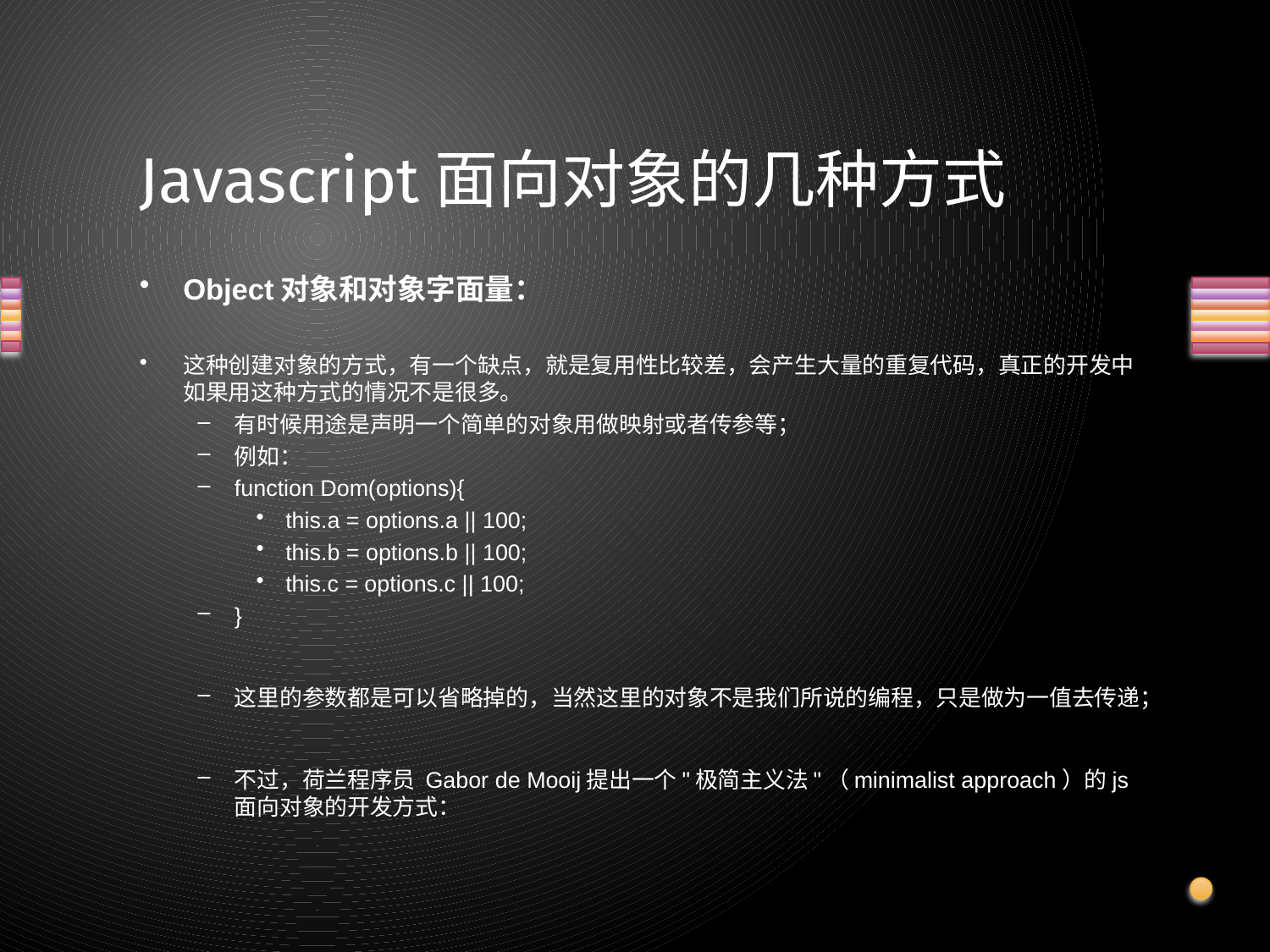

# Javascript面向对象的几种方式

Object对象和对象字面量：

这种创建对象的方式，有一个缺点，就是复用性比较差，会产生大量的重复代码，真正的开发中如果用这种方式的情况不是很多。
有时候用途是声明一个简单的对象用做映射或者传参等；
例如：
function Dom(options){
this.a = options.a || 100;
this.b = options.b || 100;
this.c = options.c || 100;
}

这里的参数都是可以省略掉的，当然这里的对象不是我们所说的编程，只是做为一值去传递；

不过，荷兰程序员 Gabor de Mooij提出一个"极简主义法"（minimalist approach）的js面向对象的开发方式：